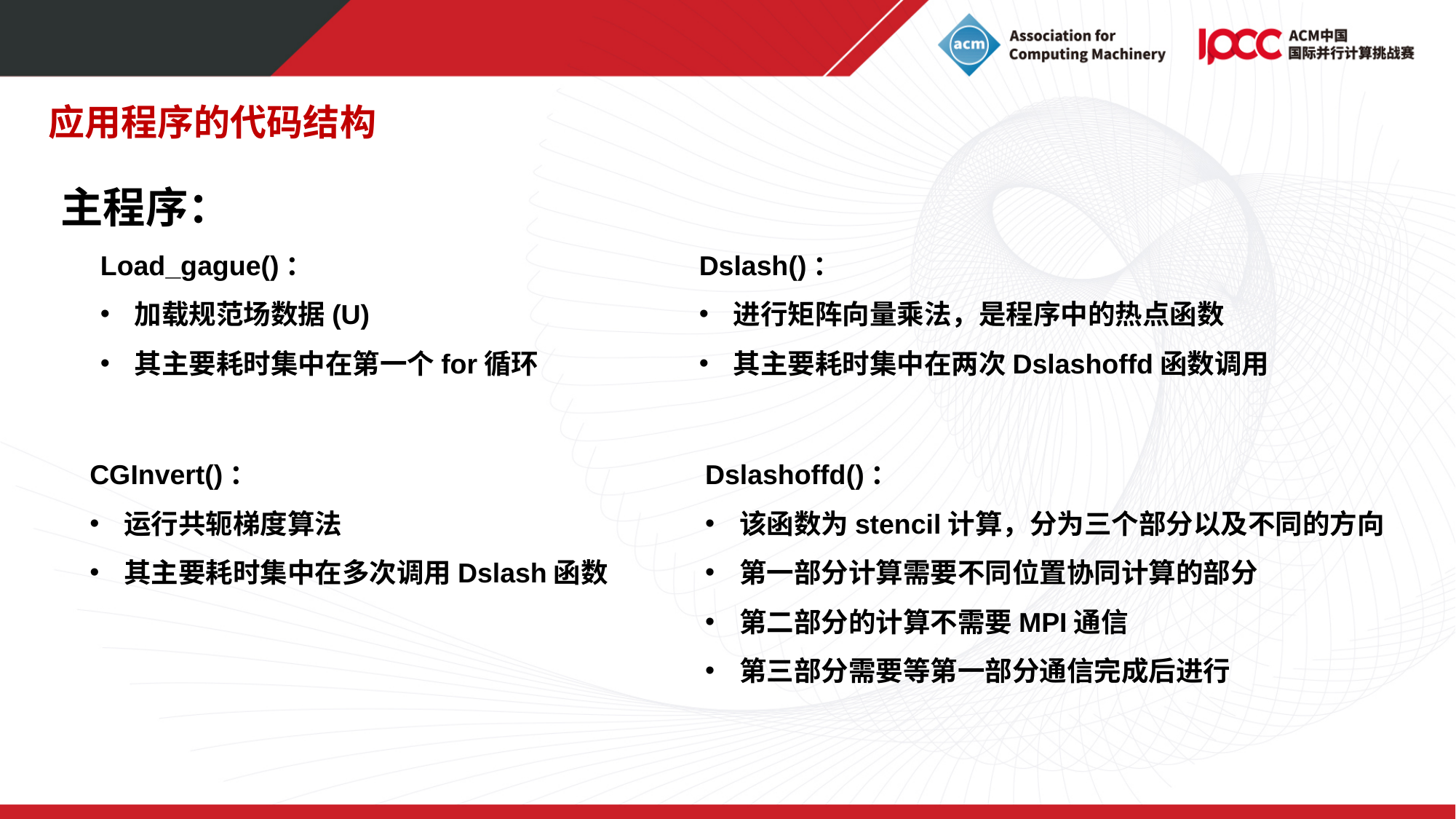

应用程序的代码结构
主程序：
Load_gague()：
加载规范场数据(U)
其主要耗时集中在第一个for循环
Dslash()：
进行矩阵向量乘法，是程序中的热点函数
其主要耗时集中在两次Dslashoffd函数调用

CGInvert()：
运行共轭梯度算法
其主要耗时集中在多次调用Dslash函数
Dslashoffd()：
该函数为stencil计算，分为三个部分以及不同的方向
第一部分计算需要不同位置协同计算的部分
第二部分的计算不需要MPI通信
第三部分需要等第一部分通信完成后进行